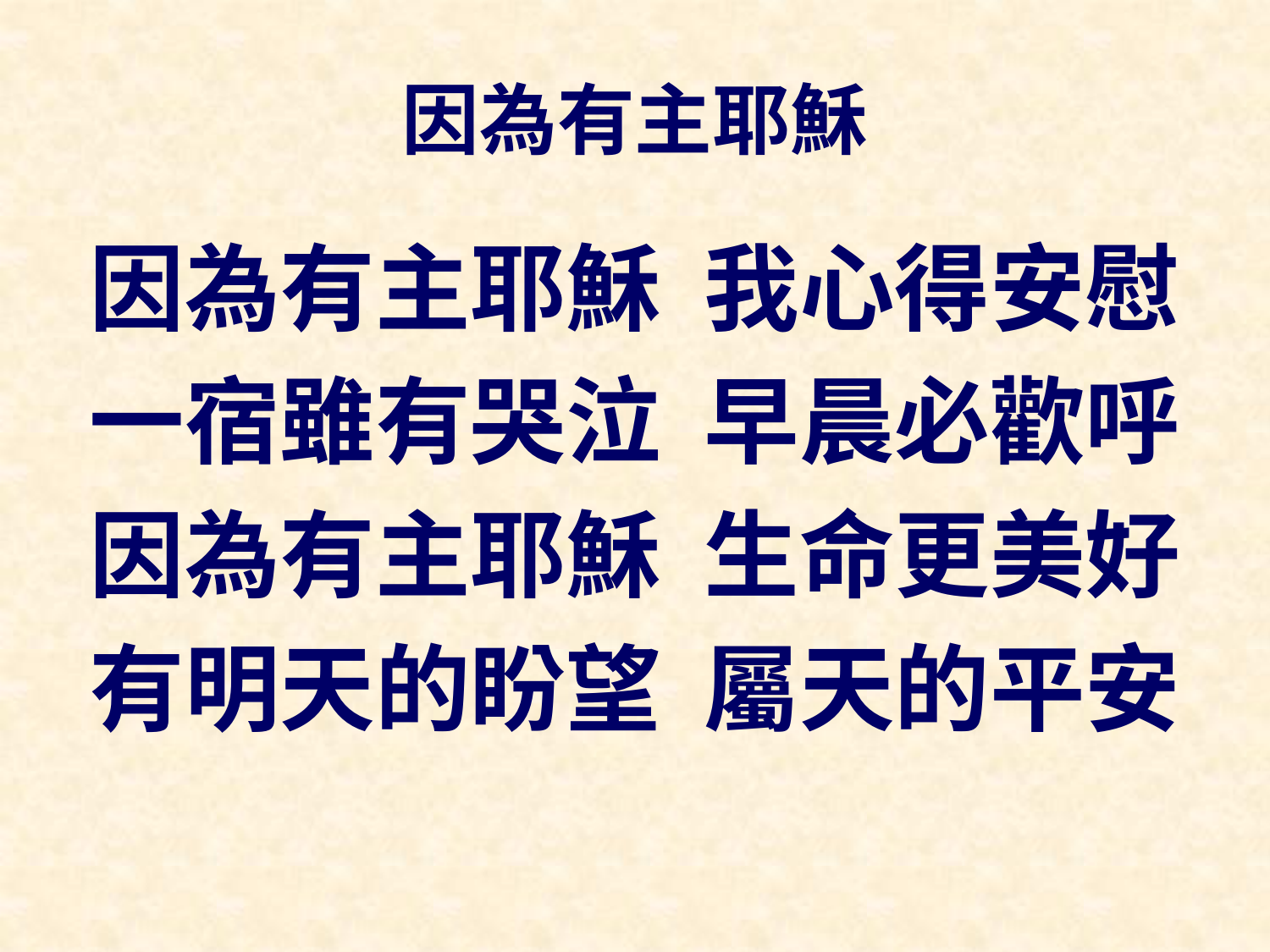

# 因為有主耶穌
因為有主耶穌  我心得安慰
一宿雖有哭泣  早晨必歡呼
因為有主耶穌  生命更美好
有明天的盼望  屬天的平安